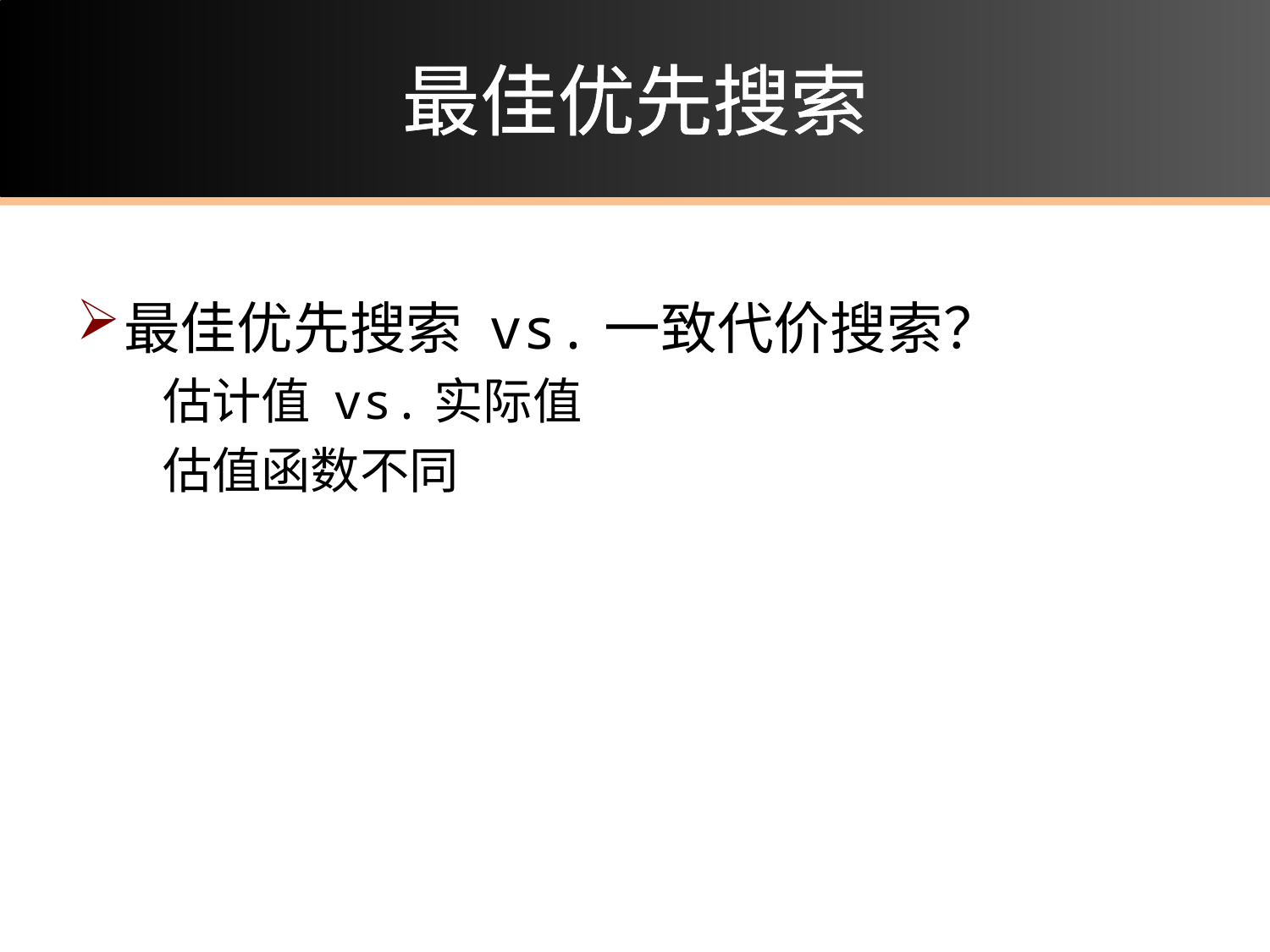

# 最佳优先搜索
最佳优先搜索 vs.一致代价搜索？
 估计值 vs.实际值
 估值函数不同